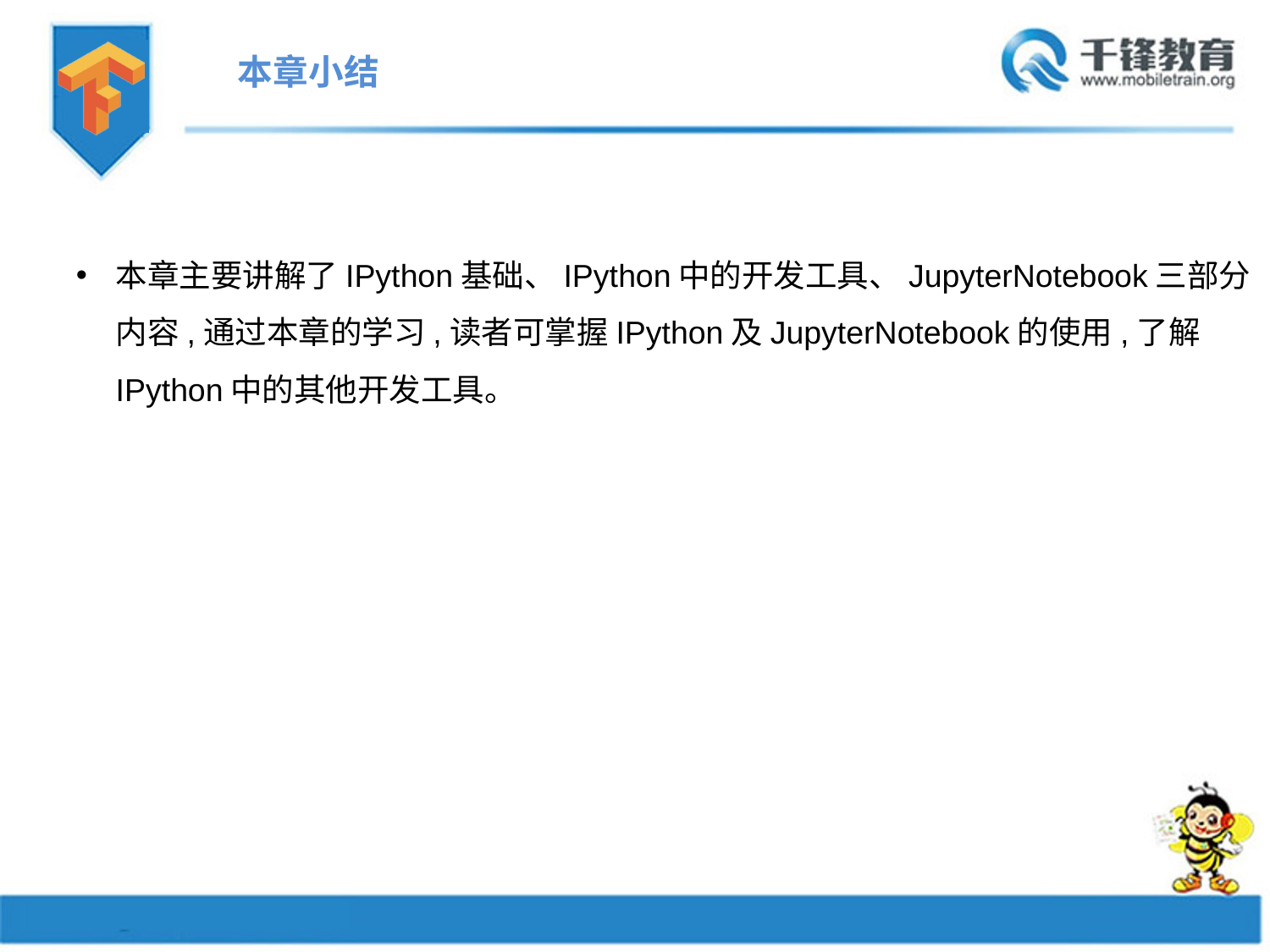

本章小结
本章主要讲解了IPython基础、IPython中的开发工具、JupyterNotebook三部分内容,通过本章的学习,读者可掌握IPython及JupyterNotebook的使用,了解IPython中的其他开发工具。